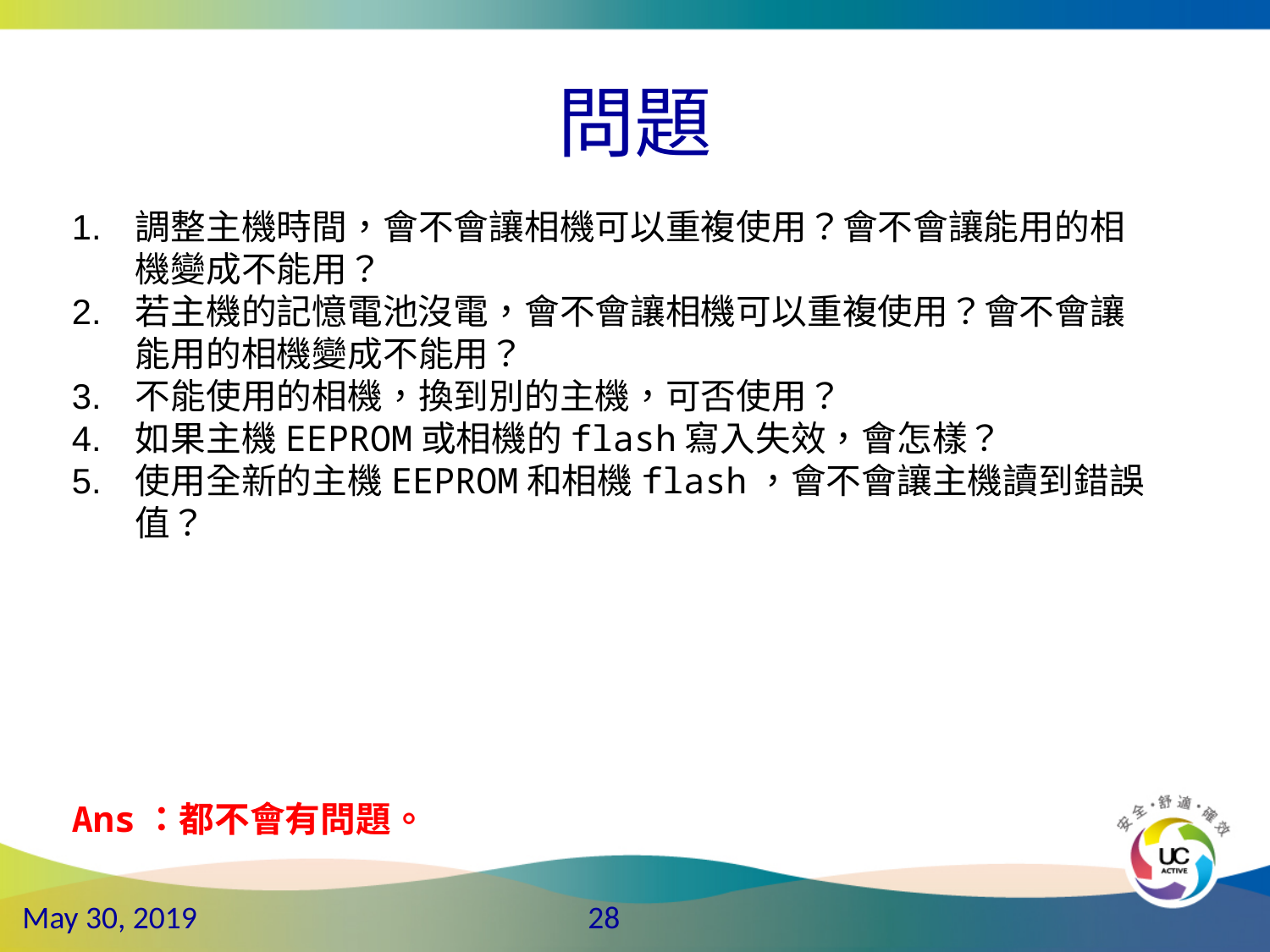

# 問題
調整主機時間，會不會讓相機可以重複使用？會不會讓能用的相機變成不能用？
若主機的記憶電池沒電，會不會讓相機可以重複使用？會不會讓能用的相機變成不能用？
不能使用的相機，換到別的主機，可否使用？
如果主機EEPROM或相機的flash寫入失效，會怎樣？
使用全新的主機EEPROM和相機flash，會不會讓主機讀到錯誤值？

Ans：都不會有問題。